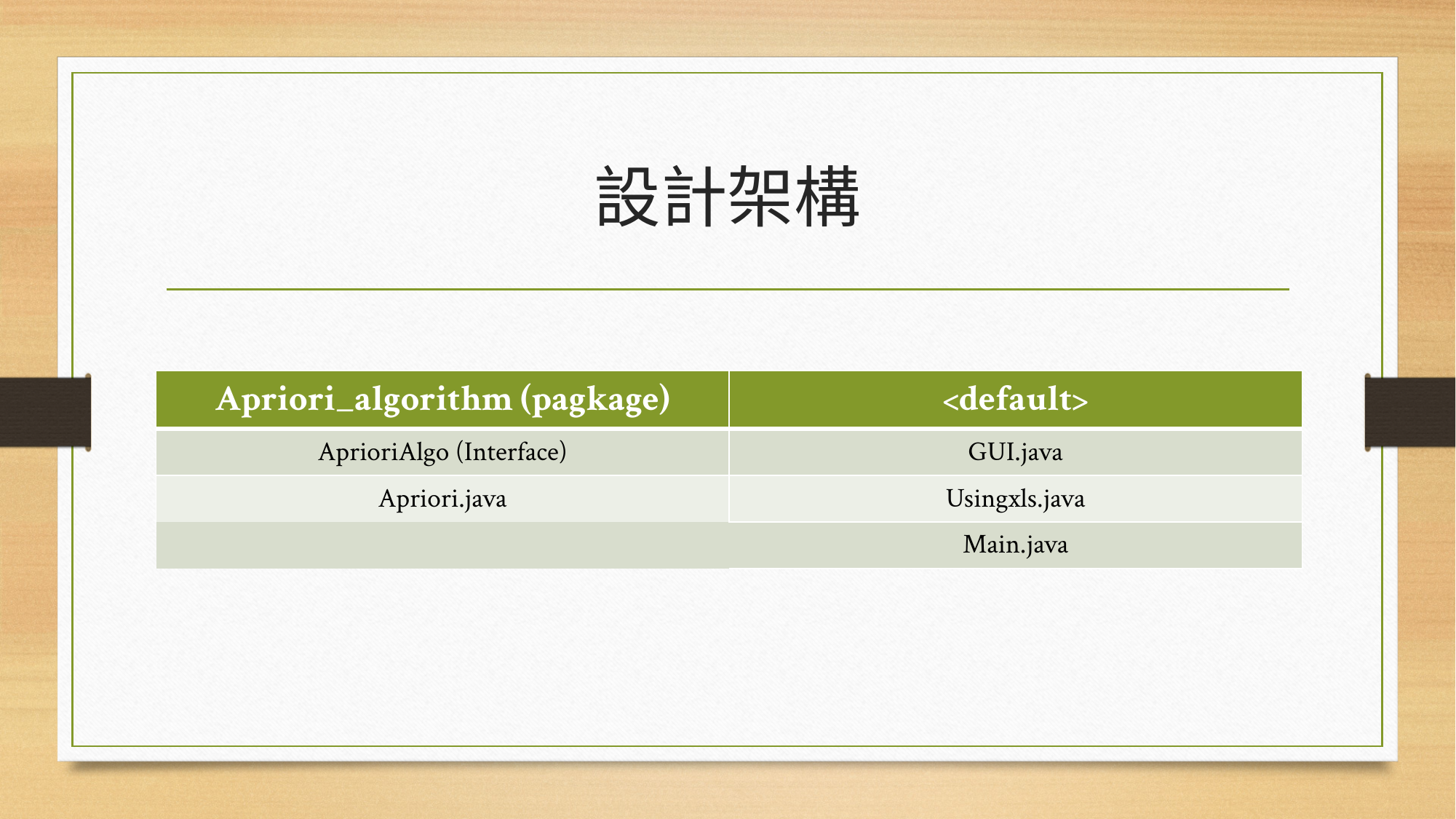

# 設計架構
| Apriori\_algorithm (pagkage) | <default> |
| --- | --- |
| AprioriAlgo (Interface) | GUI.java |
| Apriori.java | Usingxls.java |
|  | Main.java |